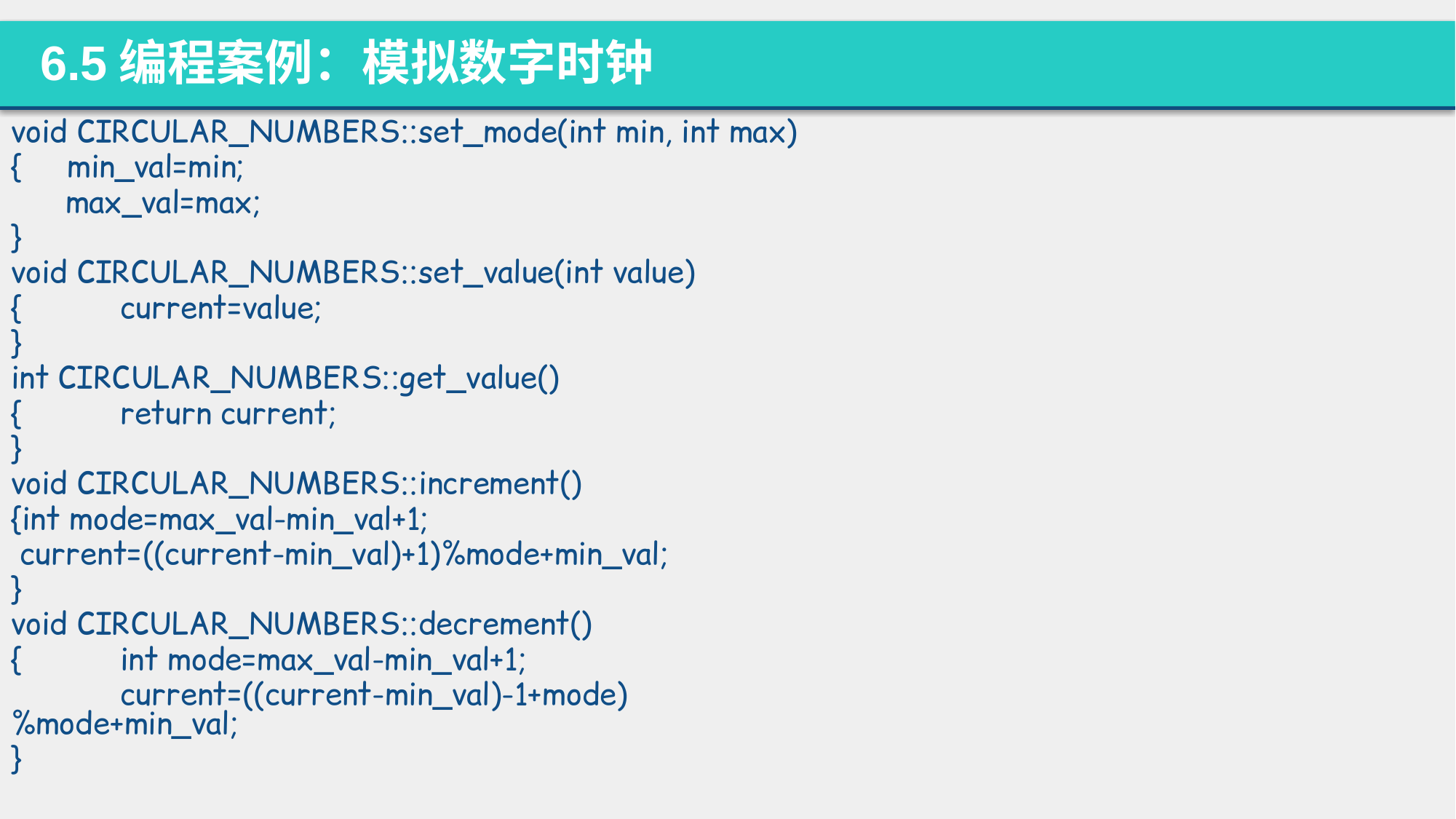

6.5编程案例：模拟数字时钟
void CIRCULAR_NUMBERS::set_mode(int min, int max)
{     min_val=min;
      max_val=max;
}
void CIRCULAR_NUMBERS::set_value(int value)
{	current=value;
}
int CIRCULAR_NUMBERS::get_value()
{	return current;
}
void CIRCULAR_NUMBERS::increment()
{int mode=max_val-min_val+1;
 current=((current-min_val)+1)%mode+min_val;
}
void CIRCULAR_NUMBERS::decrement()
{	int mode=max_val-min_val+1;
	current=((current-min_val)-1+mode)%mode+min_val;
}